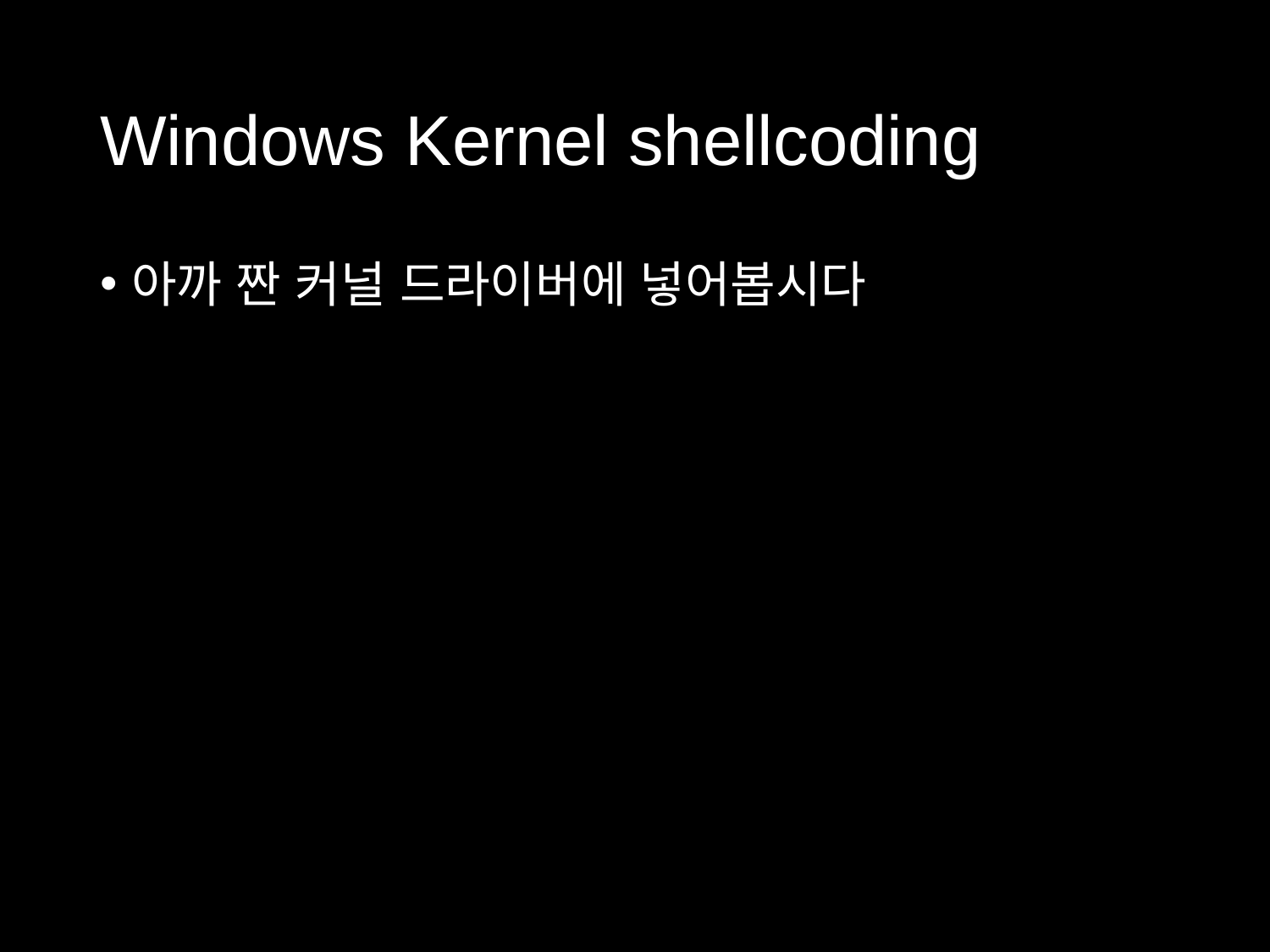

# Windows Kernel shellcoding
아까 짠 커널 드라이버에 넣어봅시다